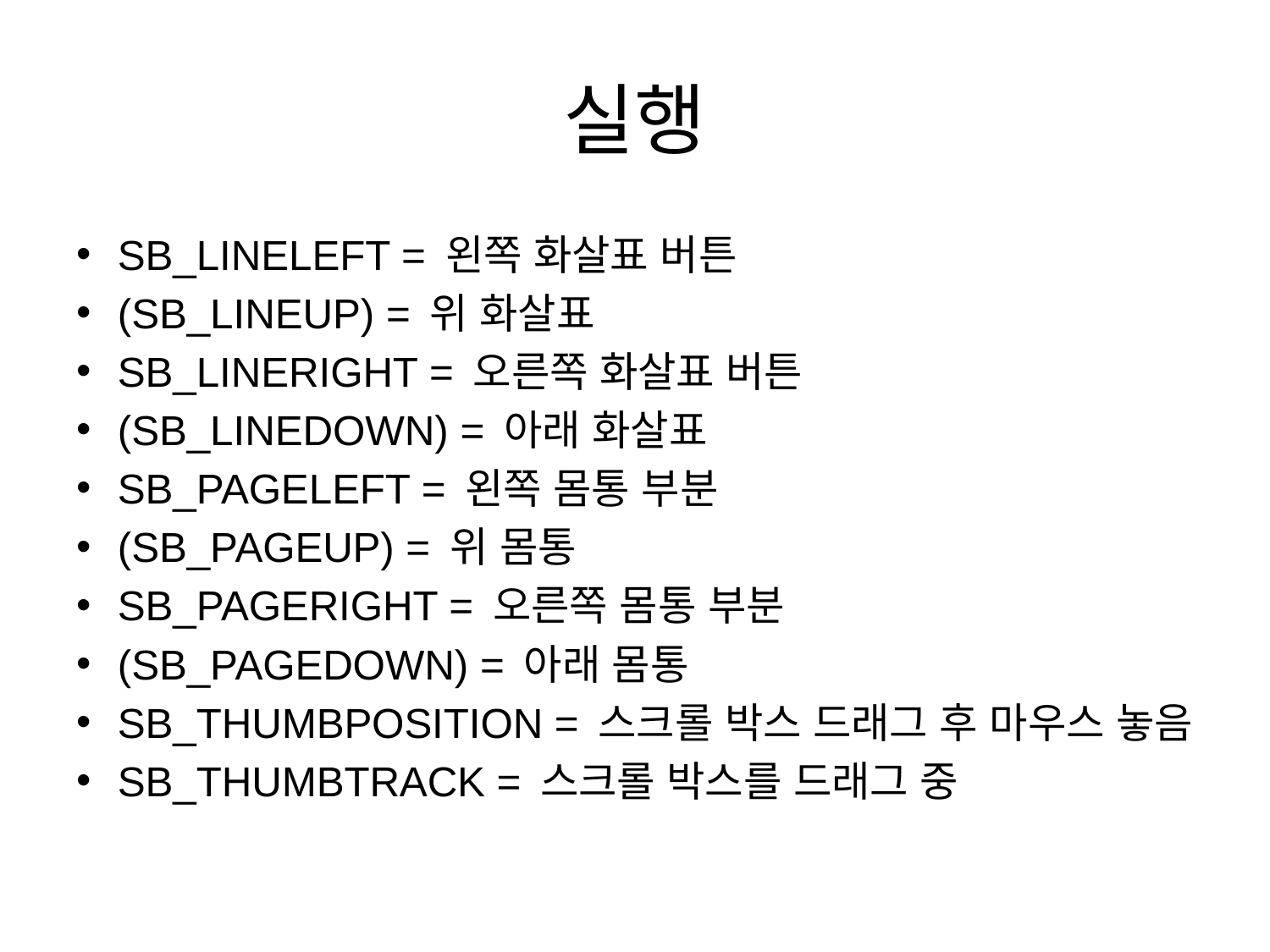

# 실행
SB_LINELEFT = 왼쪽 화살표 버튼
(SB_LINEUP) = 위 화살표
SB_LINERIGHT = 오른쪽 화살표 버튼
(SB_LINEDOWN) = 아래 화살표
SB_PAGELEFT = 왼쪽 몸통 부분
(SB_PAGEUP) = 위 몸통
SB_PAGERIGHT = 오른쪽 몸통 부분
(SB_PAGEDOWN) = 아래 몸통
SB_THUMBPOSITION = 스크롤 박스 드래그 후 마우스 놓음
SB_THUMBTRACK = 스크롤 박스를 드래그 중